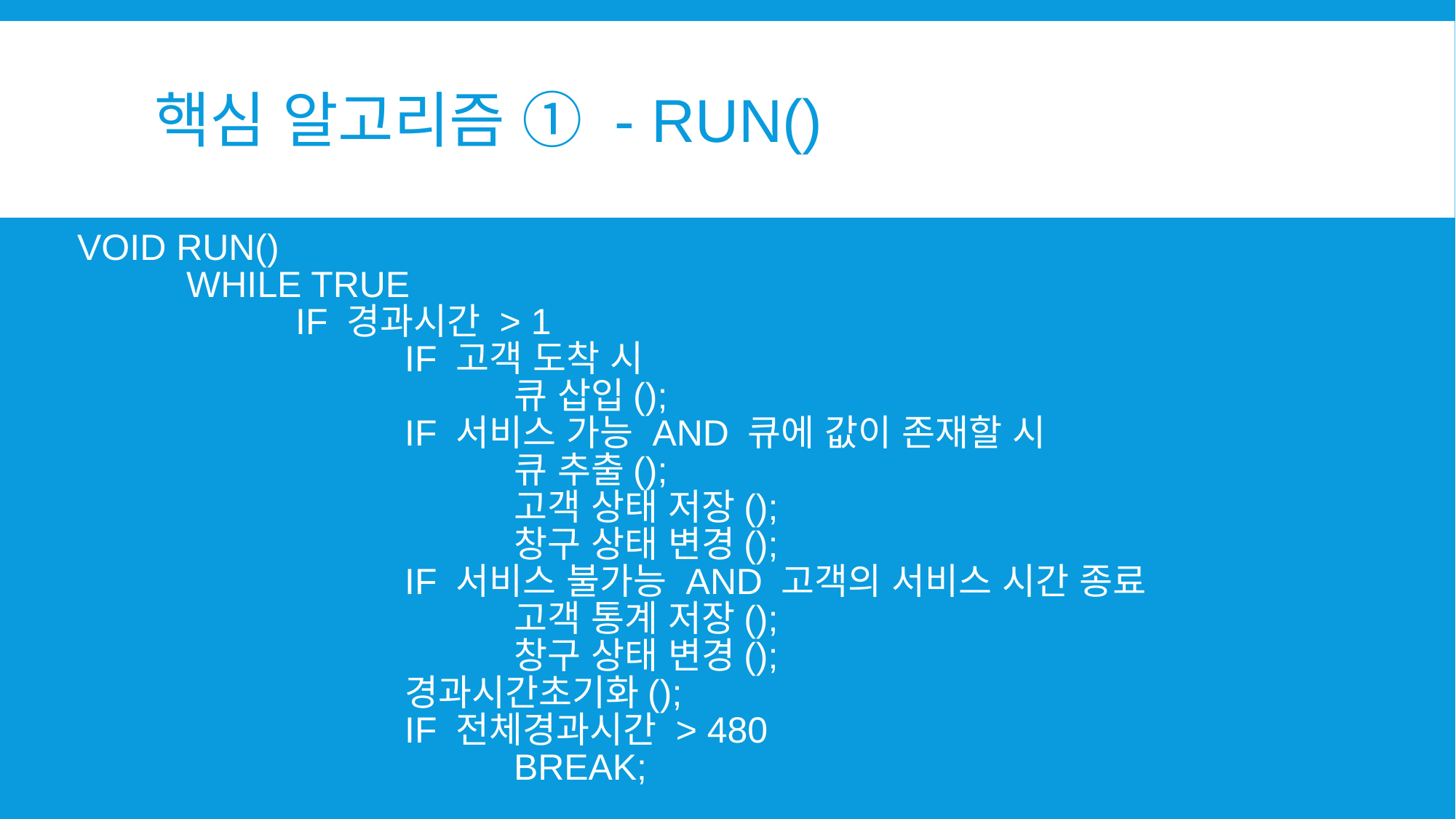

# 핵심 알고리즘 ① - Run()
void Run()
	while true
		if 경과시간 > 1
			if 고객 도착 시
				큐 삽입();
			if 서비스 가능 and 큐에 값이 존재할 시
				큐 추출();
				고객 상태 저장();
				창구 상태 변경();
			if 서비스 불가능 and 고객의 서비스 시간 종료
				고객 통계 저장();
				창구 상태 변경();
			경과시간초기화();
			if 전체경과시간 > 480
				break;